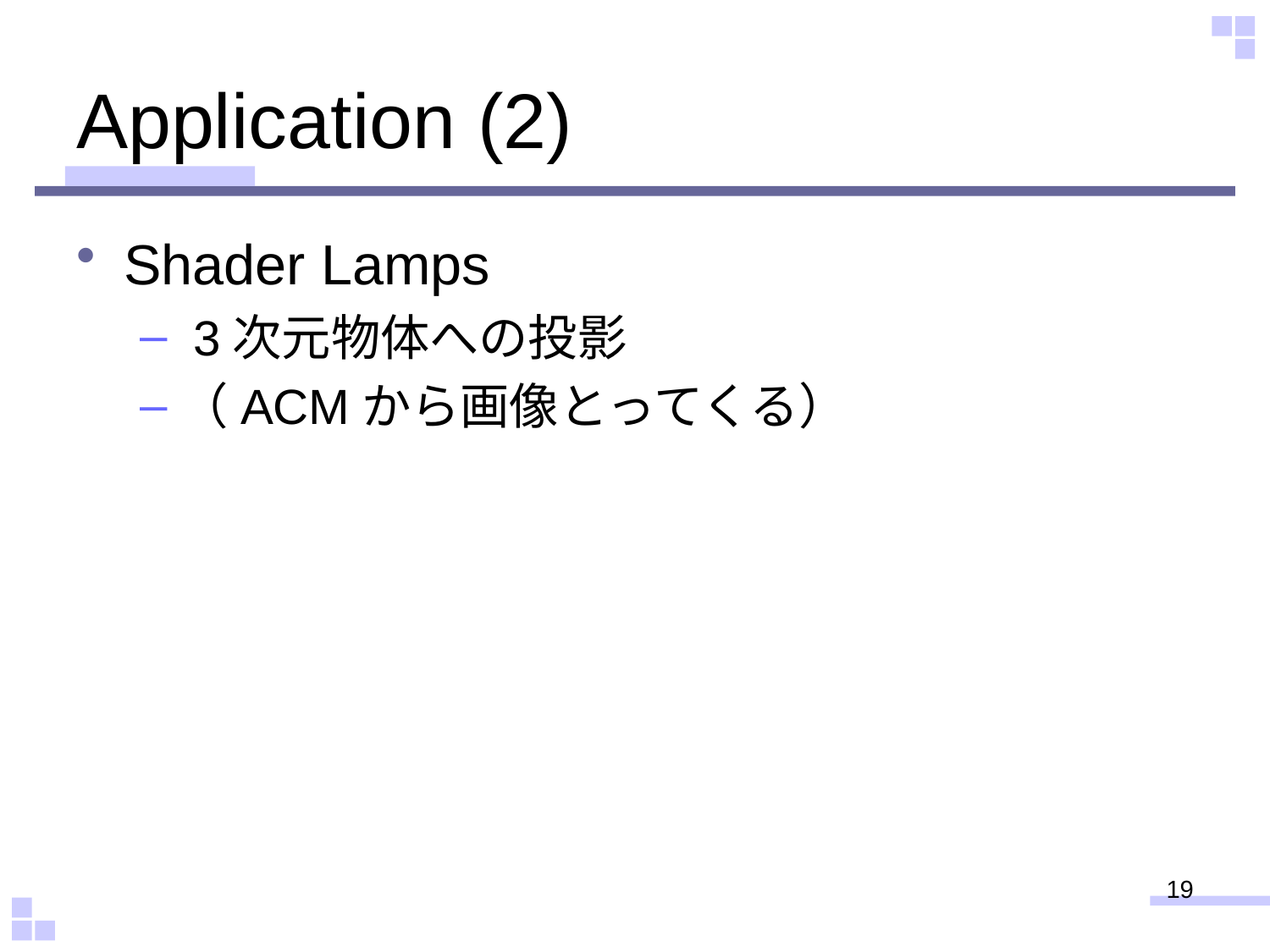

# Application (2)
Shader Lamps
 3次元物体への投影
（ACMから画像とってくる）

19